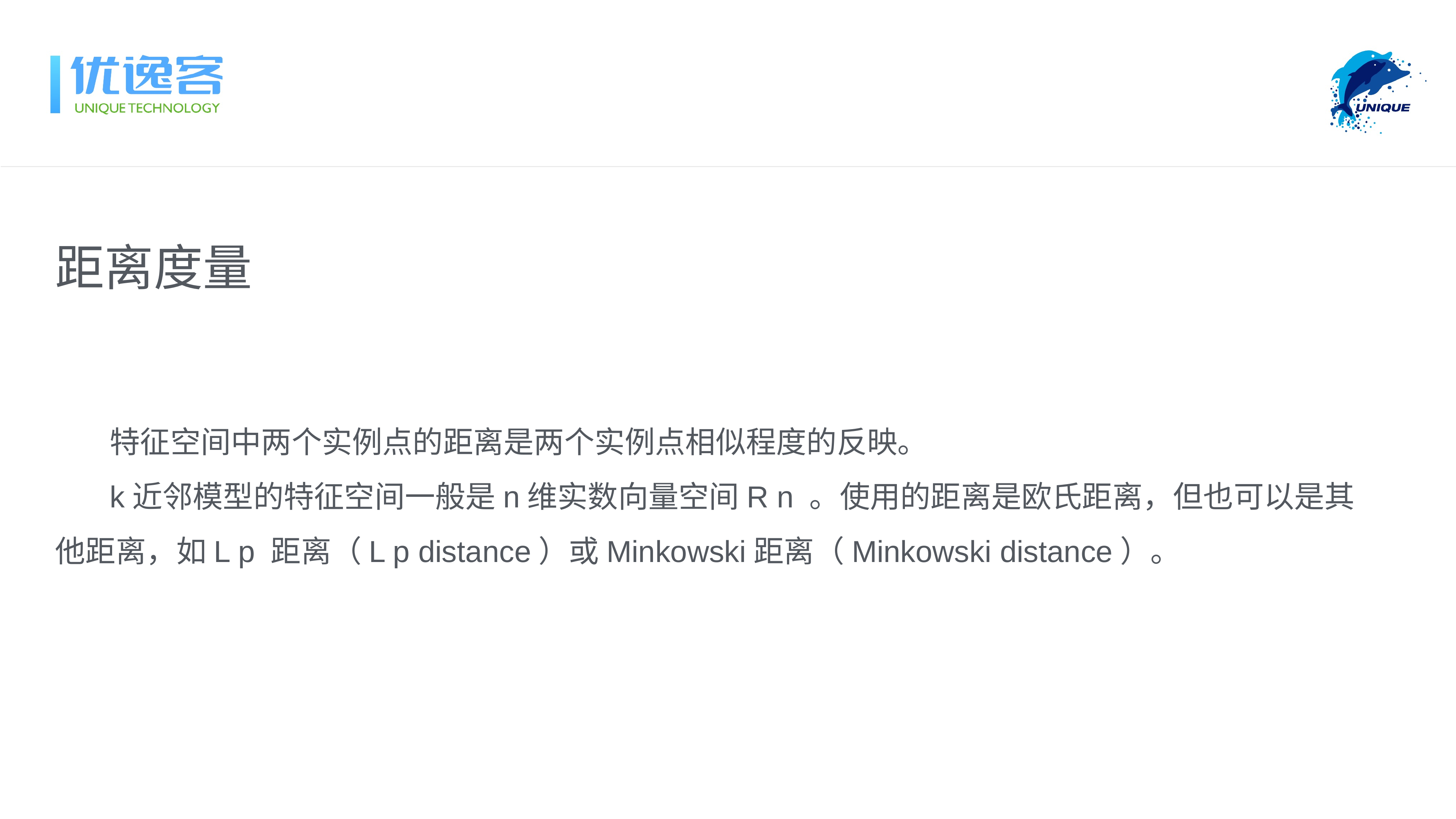

距离度量
   	特征空间中两个实例点的距离是两个实例点相似程度的反映。
	k近邻模型的特征空间一般是n维实数向量空间R n 。使用的距离是欧氏距离，但也可以是其他距离，如L p 距离（L p distance）或Minkowski距离（Minkowski distance）。